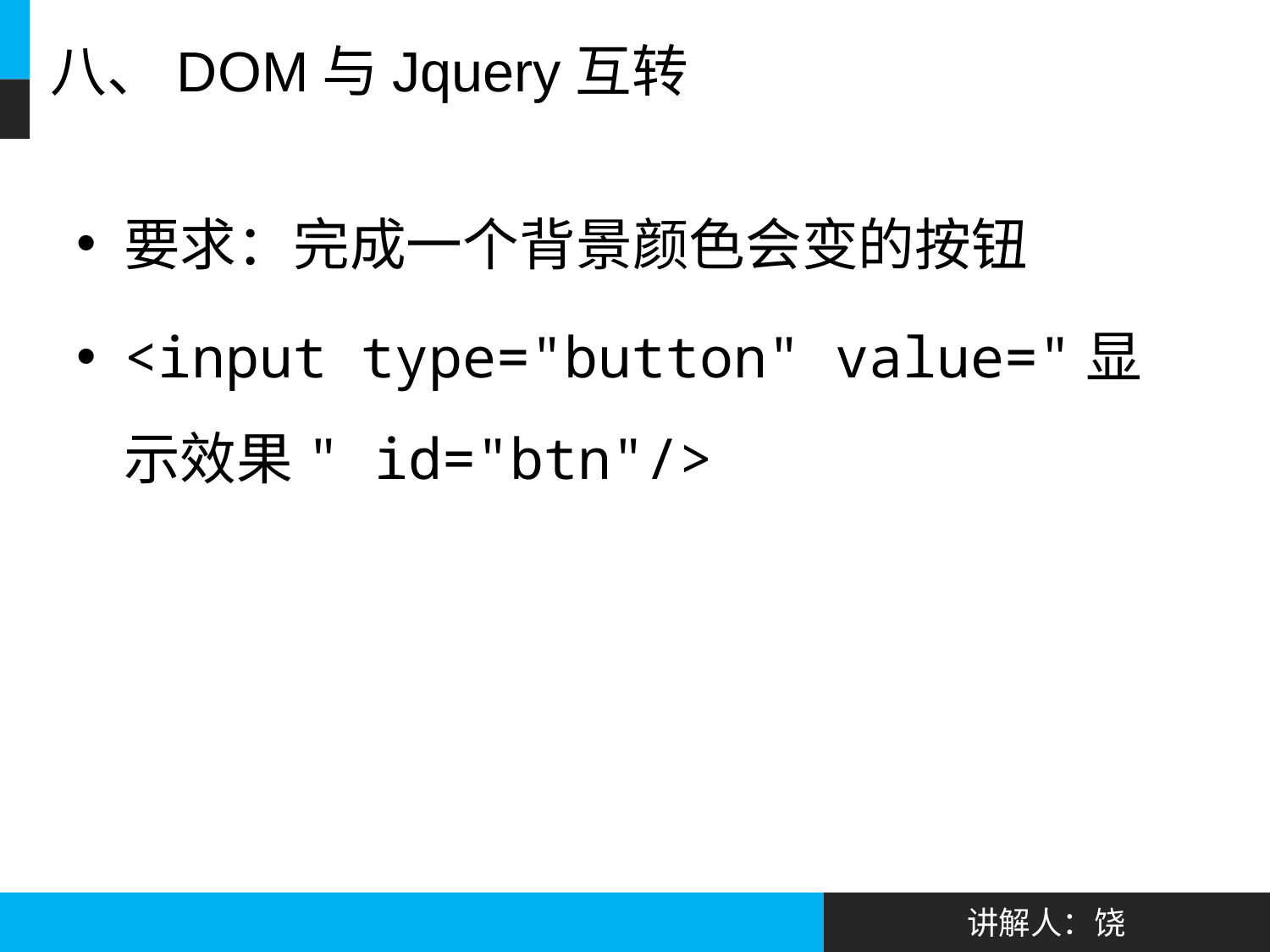

# 八、DOM与Jquery互转
要求：完成一个背景颜色会变的按钮
<input type="button" value="显示效果" id="btn"/>